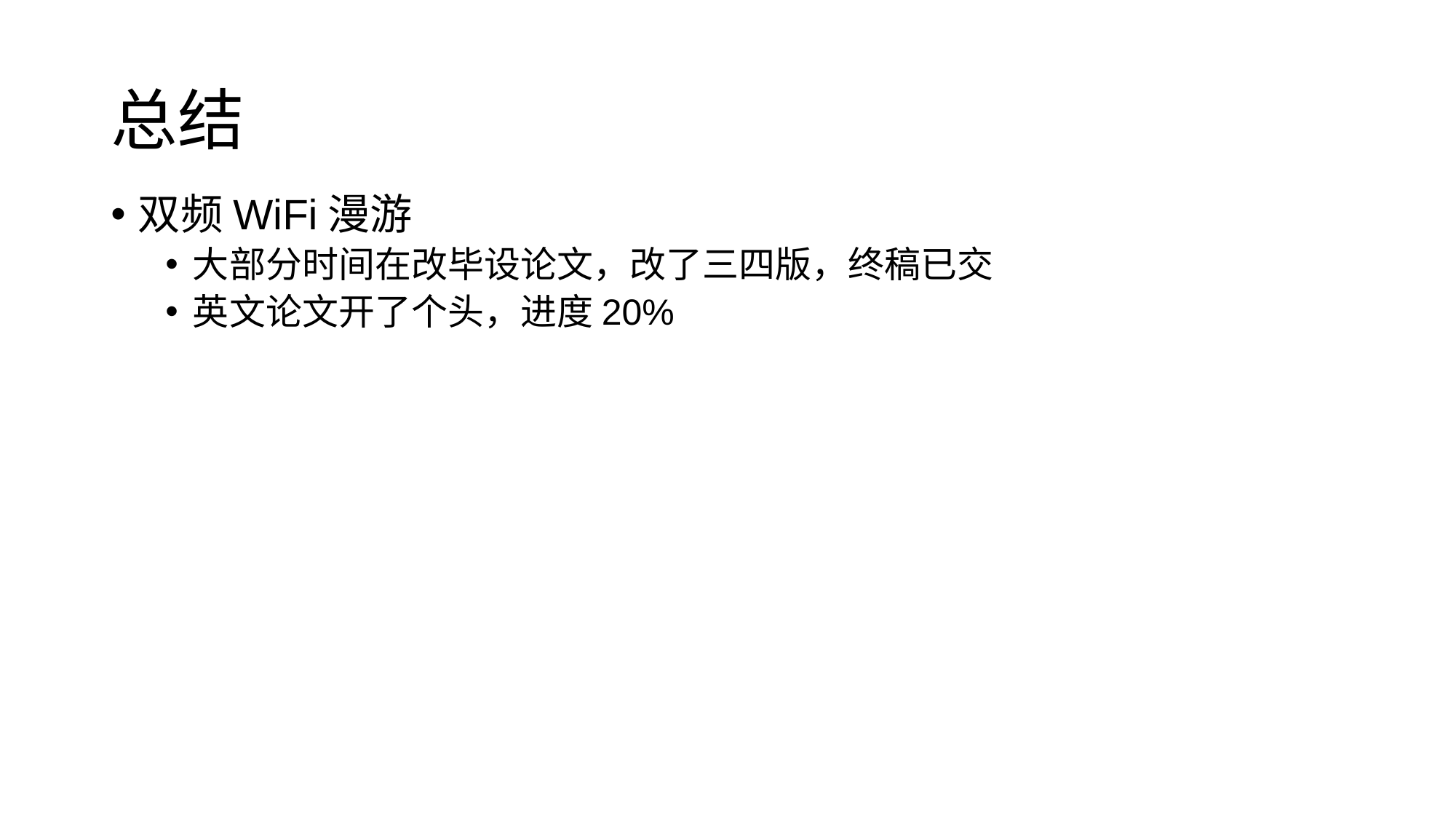

# 总结
双频WiFi漫游
大部分时间在改毕设论文，改了三四版，终稿已交
英文论文开了个头，进度20%